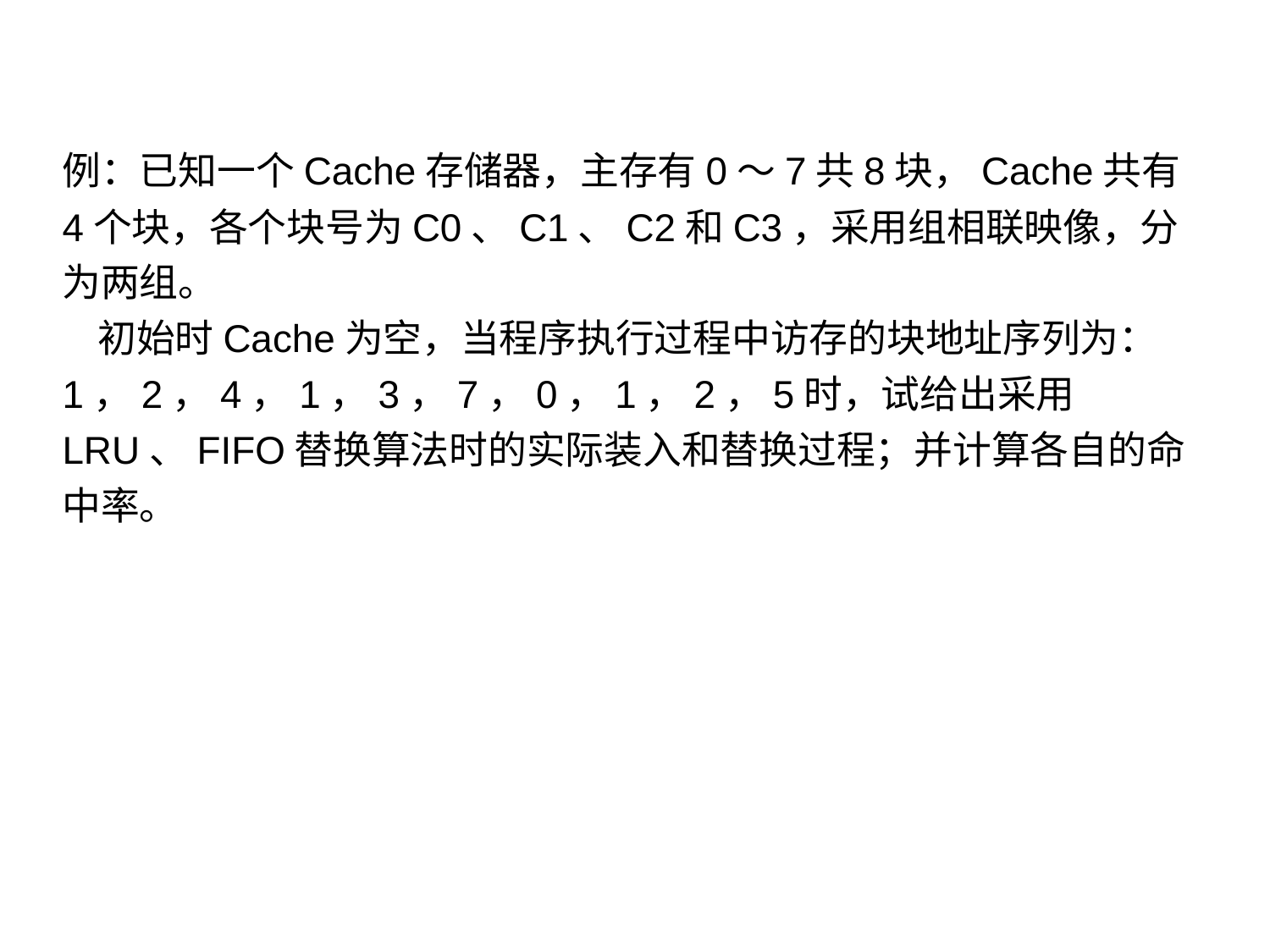

例：已知一个Cache存储器，主存有0～7共8块，Cache共有4个块，各个块号为C0、C1、C2和C3，采用组相联映像，分为两组。
   初始时Cache为空，当程序执行过程中访存的块地址序列为：
1，2，4，1，3，7，0，1，2，5时，试给出采用LRU、FIFO替换算法时的实际装入和替换过程；并计算各自的命中率。
33